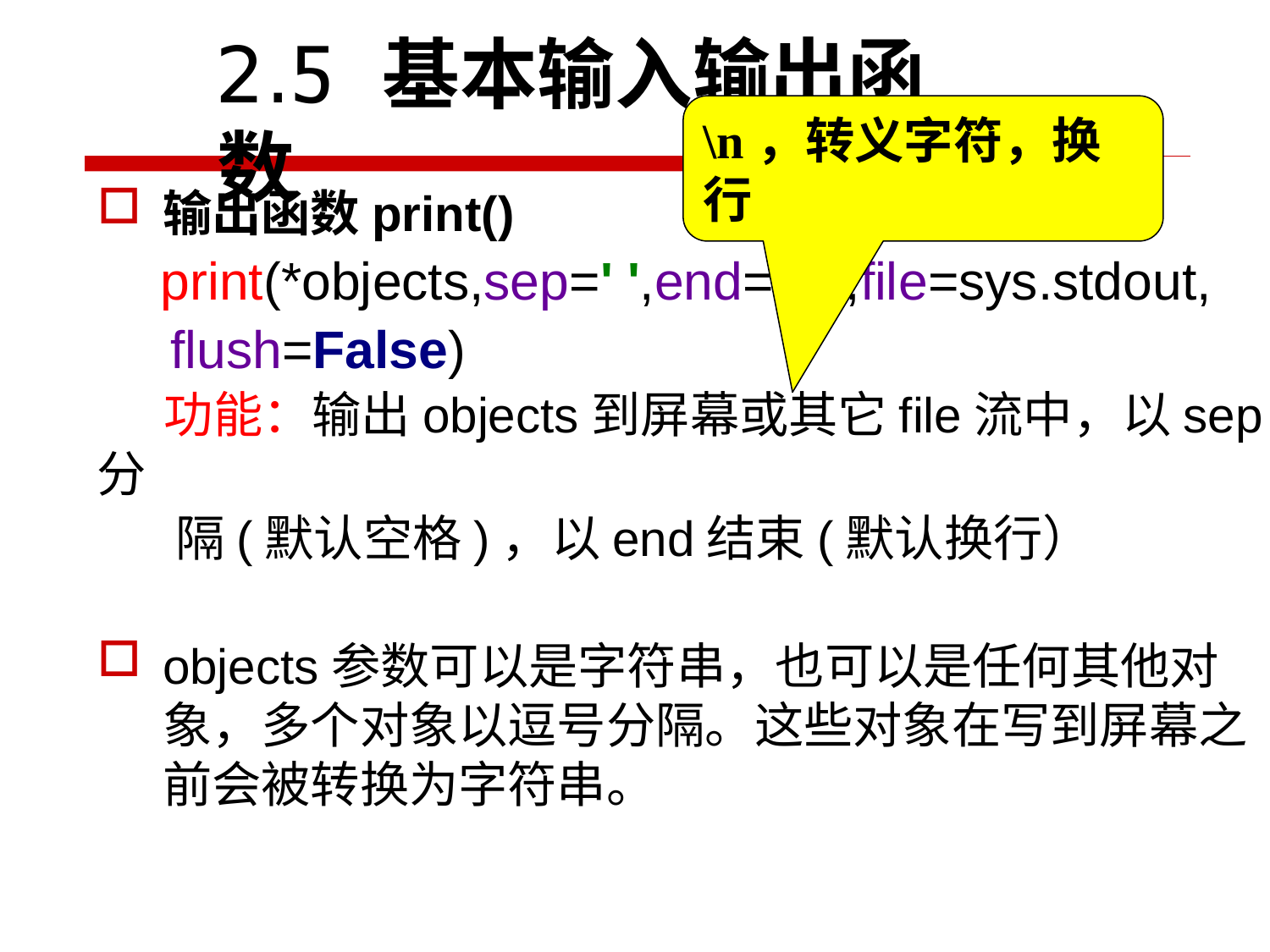

2.5 基本输入输出函数
\n，转义字符，换行
输出函数print()
  print(*objects,sep=' ',end='\n',file=sys.stdout,
     flush=False)
     功能：输出objects到屏幕或其它file流中，以sep分
      隔(默认空格)，以end结束(默认换行）

objects参数可以是字符串，也可以是任何其他对象，多个对象以逗号分隔。这些对象在写到屏幕之前会被转换为字符串。